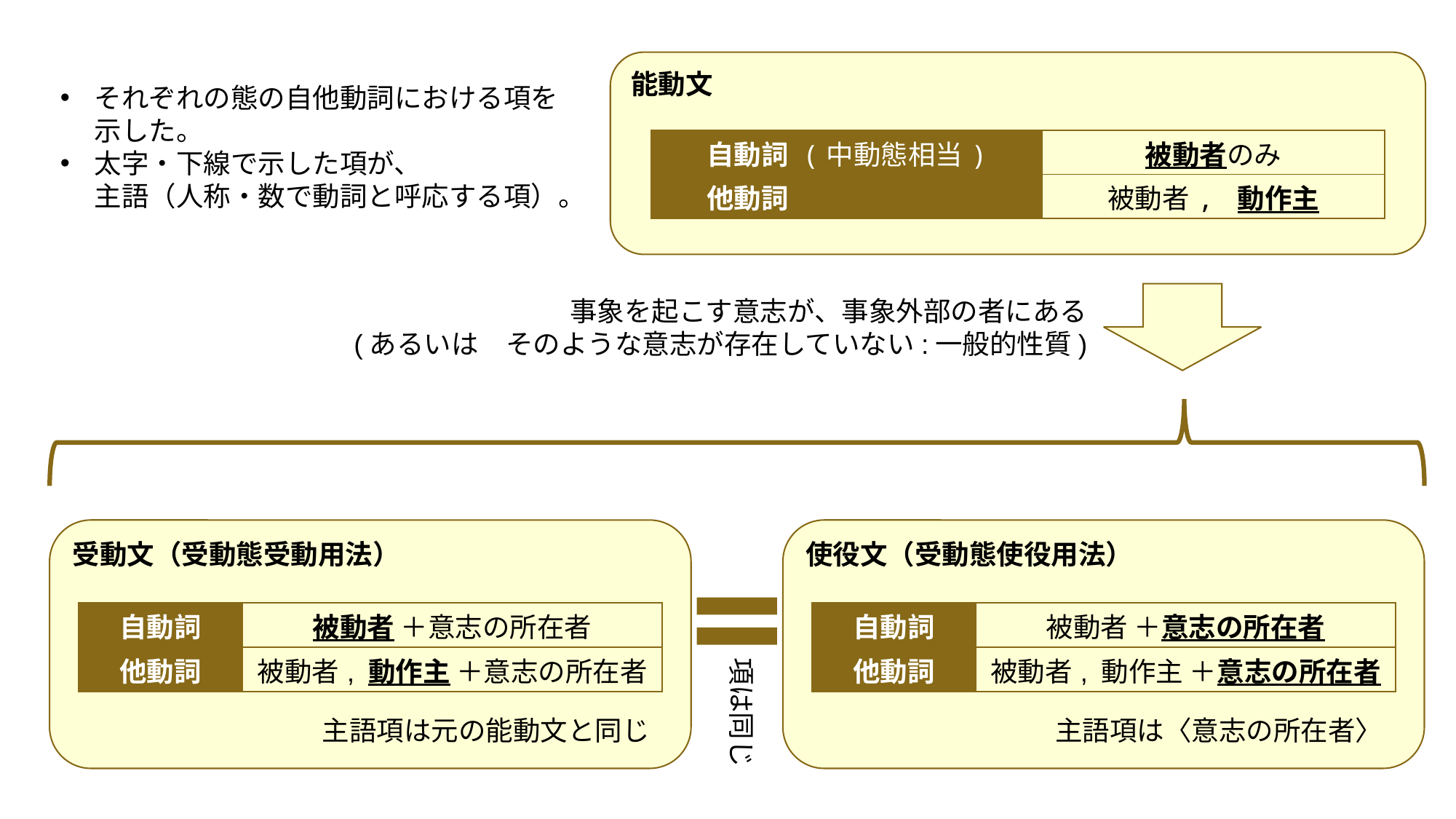

能動文
それぞれの態の自他動詞における項を
示した。
太字・下線で示した項が、
主語（人称・数で動詞と呼応する項）。
| 自動詞 (中動態相当) | 被動者のみ |
| --- | --- |
| 他動詞 | 被動者, 動作主 |

事象を起こす意志が、事象外部の者にある
(あるいは　そのような意志が存在していない:一般的性質)
受動文（受動態受動用法）
使役文（受動態使役用法）

| 自動詞 | 被動者 ＋意志の所在者 |
| --- | --- |
| 他動詞 | 被動者, 動作主 ＋意志の所在者 |
| 自動詞 | 被動者 ＋意志の所在者 |
| --- | --- |
| 他動詞 | 被動者, 動作主 ＋意志の所在者 |
項は同じ
主語項は元の能動文と同じ
主語項は〈意志の所在者〉